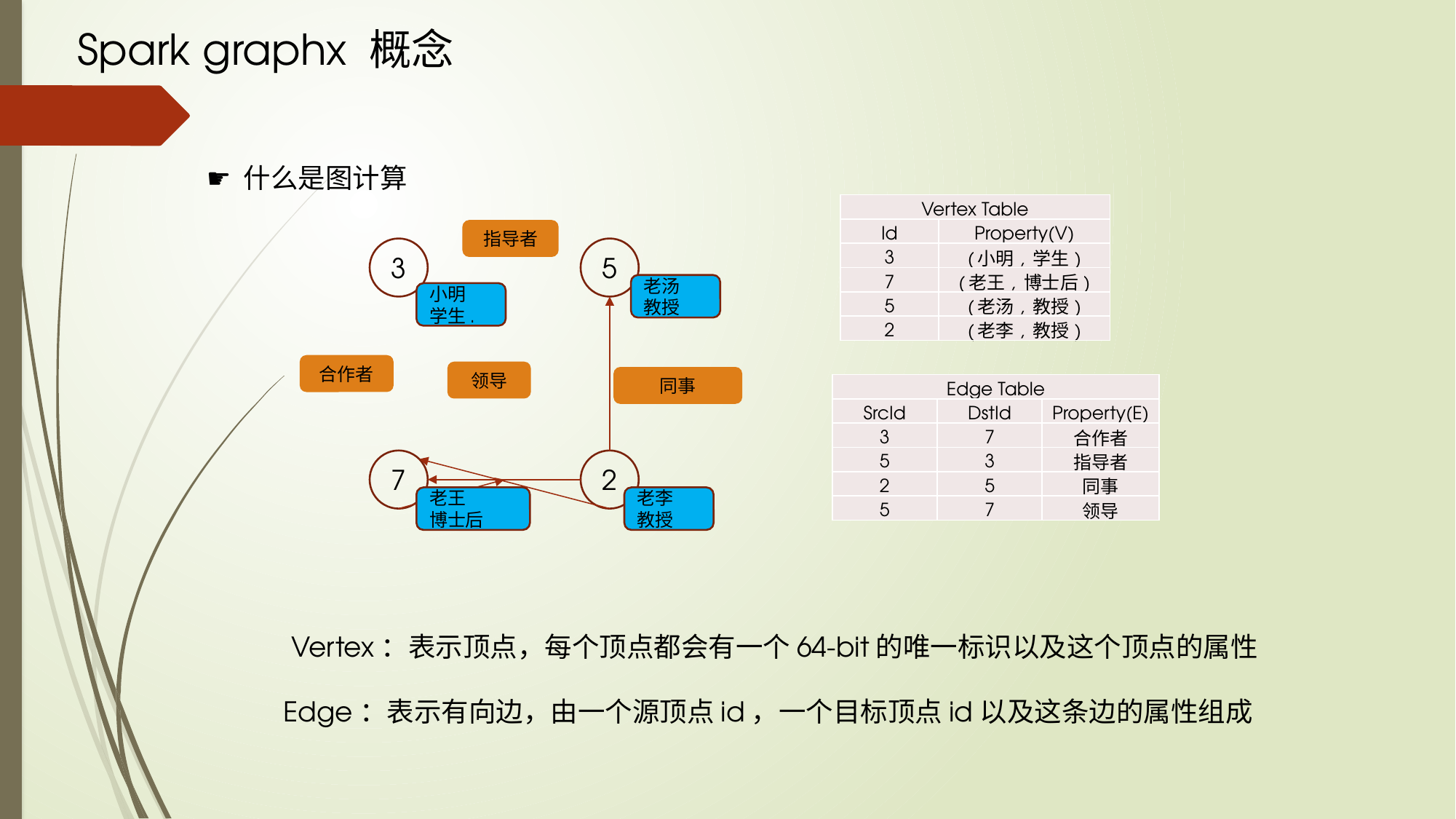

Spark graphx 概念
☛ 什么是图计算
| Vertex Table |  |
| --- | --- |
| Id | Property(V) |
| 3 | (小明, 学生) |
| 7 | (老王, 博士后) |
| 5 | (老汤, 教授) |
| 2 | (老李, 教授) |
指导者
3
5
老汤
教授
小明
学生.
合作者
领导
同事
| Edge Table |  |  |
| --- | --- | --- |
| SrcId | DstId | Property(E) |
| 3 | 7 | 合作者 |
| 5 | 3 | 指导者 |
| 2 | 5 | 同事 |
| 5 | 7 | 领导 |
7
2
老王
博士后
老李
教授
Vertex：表示顶点，每个顶点都会有一个64-bit的唯一标识以及这个顶点的属性
Edge：表示有向边，由一个源顶点id，一个目标顶点id以及这条边的属性组成